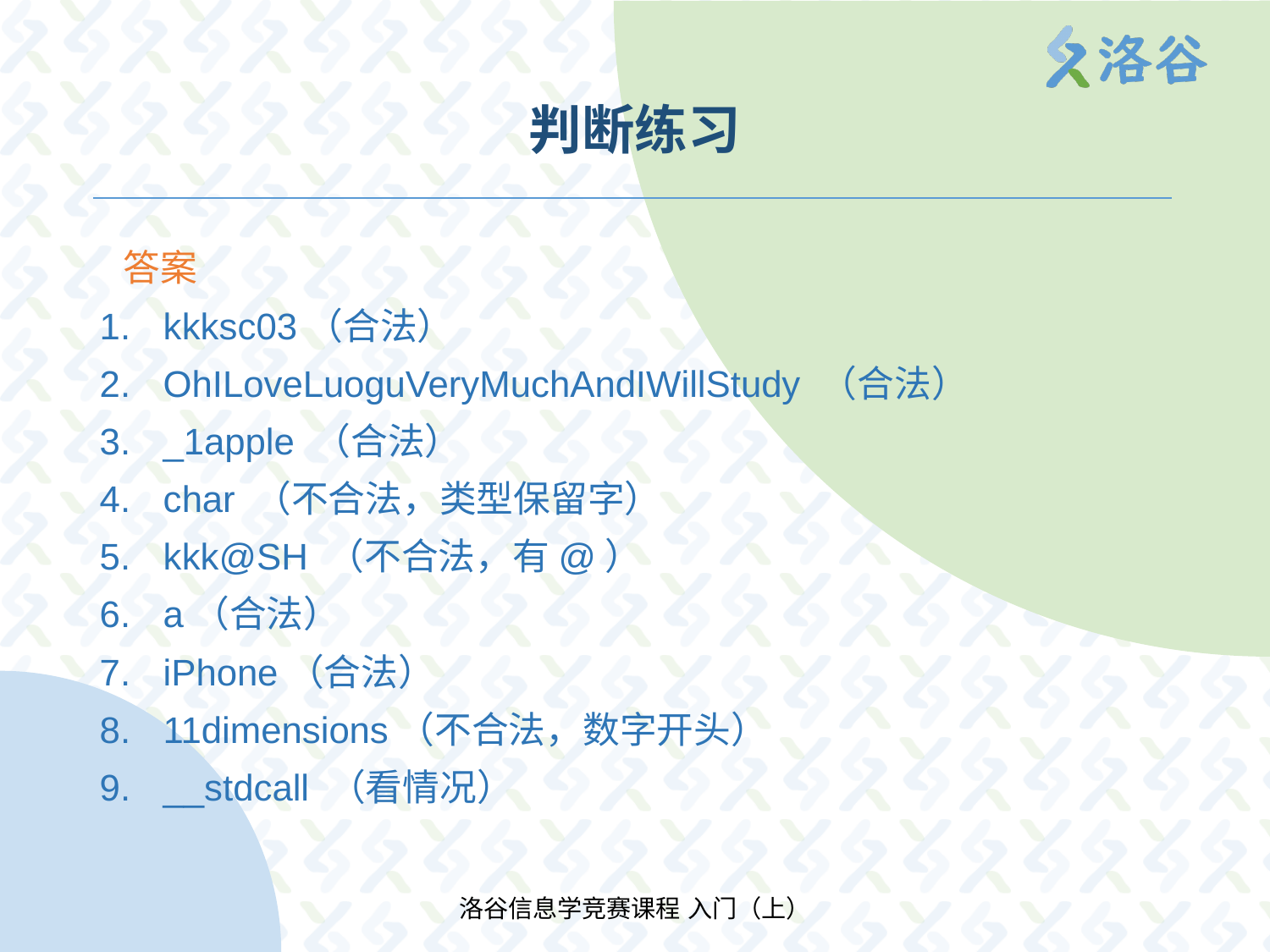

# 判断练习
答案
kkksc03（合法）
OhILoveLuoguVeryMuchAndIWillStudy （合法）
_1apple （合法）
char （不合法，类型保留字）
kkk@SH （不合法，有@）
a（合法）
iPhone（合法）
11dimensions（不合法，数字开头）
__stdcall （看情况）
洛谷信息学竞赛课程 入门（上）